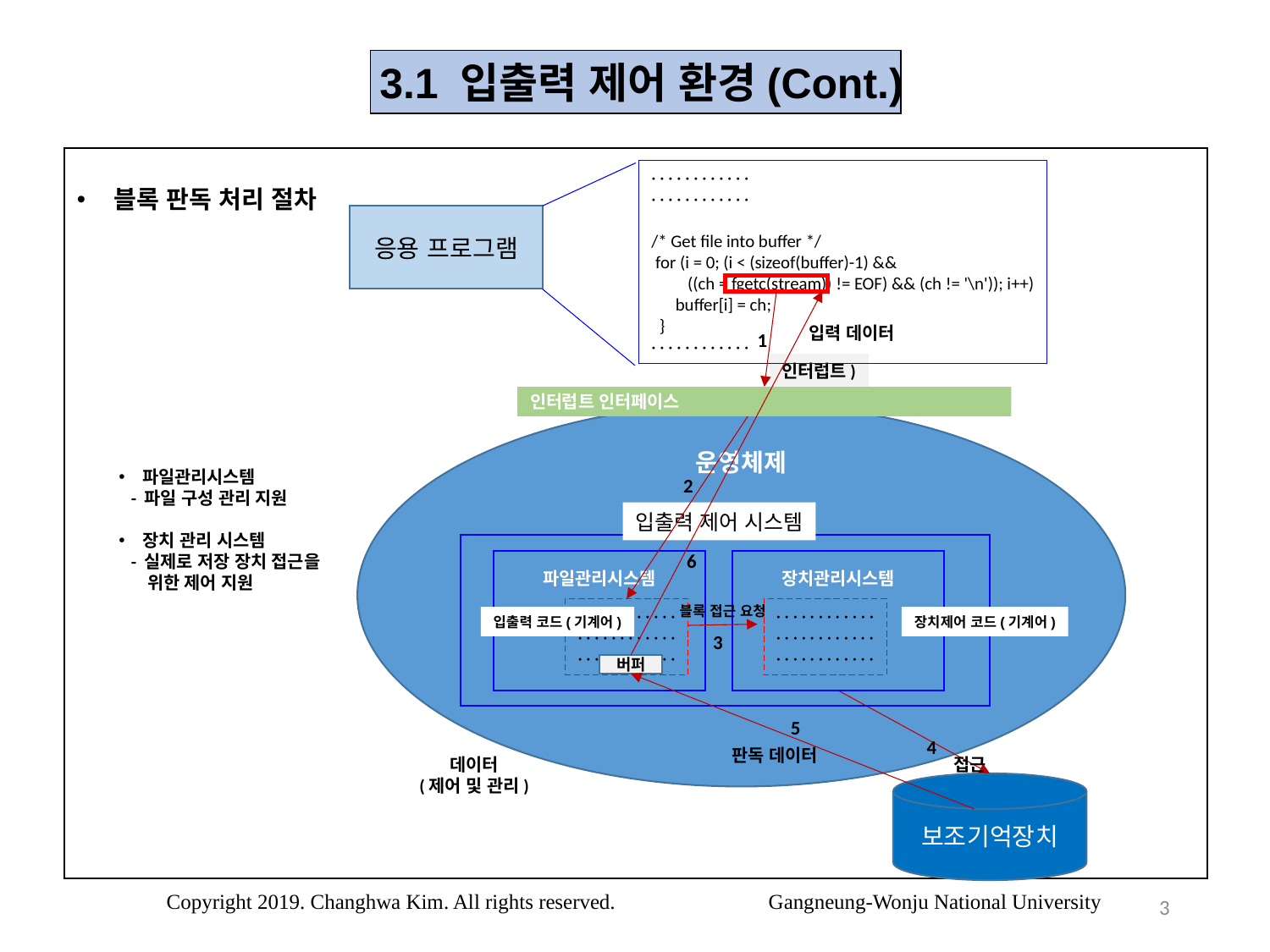

3.1 입출력 제어 환경(Cont.)

블록 판독 처리 절차

· · · · · · · · · · · ·
· · · · · · · · · · · ·

/* Get file into buffer */
 for (i = 0; (i < (sizeof(buffer)-1) &&
         ((ch = fgetc(stream)) != EOF) && (ch != '\n')); i++)
      buffer[i] = ch;
  }
· · · · · · · · · · · ·
응용 프로그램

입력 데이터
1
인터럽트)
인터럽트 인터페이스
운영체제

파일관리시스템
   - 파일 구성 관리 지원

장치 관리 시스템
   - 실제로 저장 장치 접근을
     위한 제어 지원
2
입출력 제어 시스템

6
파일관리시스템

장치관리시스템

블록 접근 요청
· · · · · · · · · · · ·
· · · · · · · · · · · ·
· · · · · · · · · · · ·
· · · · · · · · · · · ·
· · · · · · · · · · · ·
· · · · · · · · · · · ·
입출력 코드(기계어)
장치제어 코드(기계어)
3
버퍼
5
4
판독 데이터
데이터
(제어 및 관리)
접근
보조기억장치
3
Copyright 2019. Changhwa Kim. All rights reserved.                             Gangneung-Wonju National University